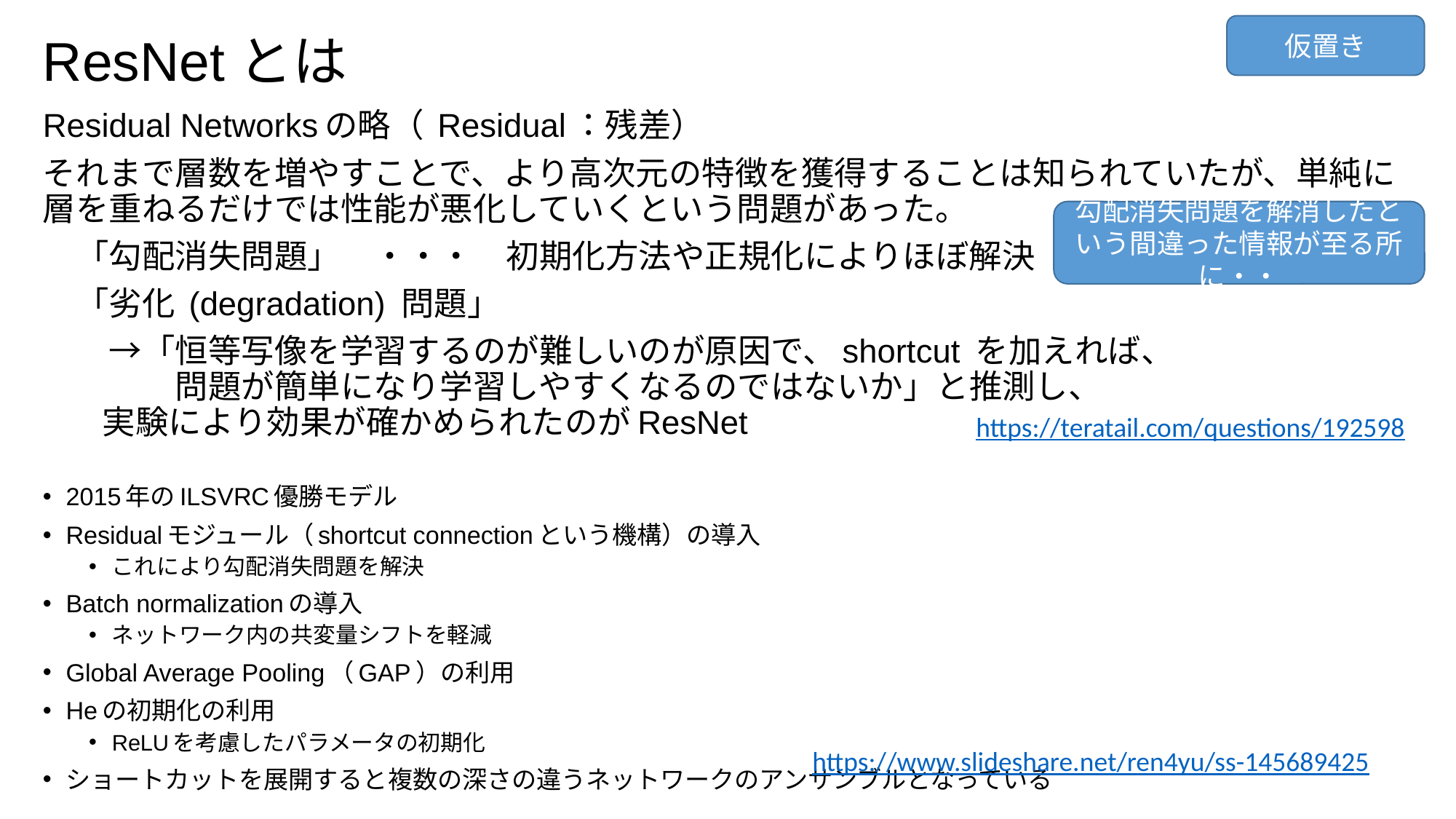

仮置き
# ResNetとは
Residual Networksの略（ Residual：残差）
それまで層数を増やすことで、より高次元の特徴を獲得することは知られていたが、単純に層を重ねるだけでは性能が悪化していくという問題があった。
　「勾配消失問題」　・・・　初期化方法や正規化によりほぼ解決
　「劣化 (degradation) 問題」
　　→「恒等写像を学習するのが難しいのが原因で、shortcut を加えれば、
　　　　問題が簡単になり学習しやすくなるのではないか」と推測し、
        実験により効果が確かめられたのがResNet

2015年のILSVRC優勝モデル
Residualモジュール（shortcut connectionという機構）の導入
これにより勾配消失問題を解決
Batch normalizationの導入
ネットワーク内の共変量シフトを軽減
Global Average Pooling（GAP）の利用
Heの初期化の利用
ReLUを考慮したパラメータの初期化
ショートカットを展開すると複数の深さの違うネットワークのアンサンブルとなっている
勾配消失問題を解消したという間違った情報が至る所に・・
https://teratail.com/questions/192598
https://www.slideshare.net/ren4yu/ss-145689425